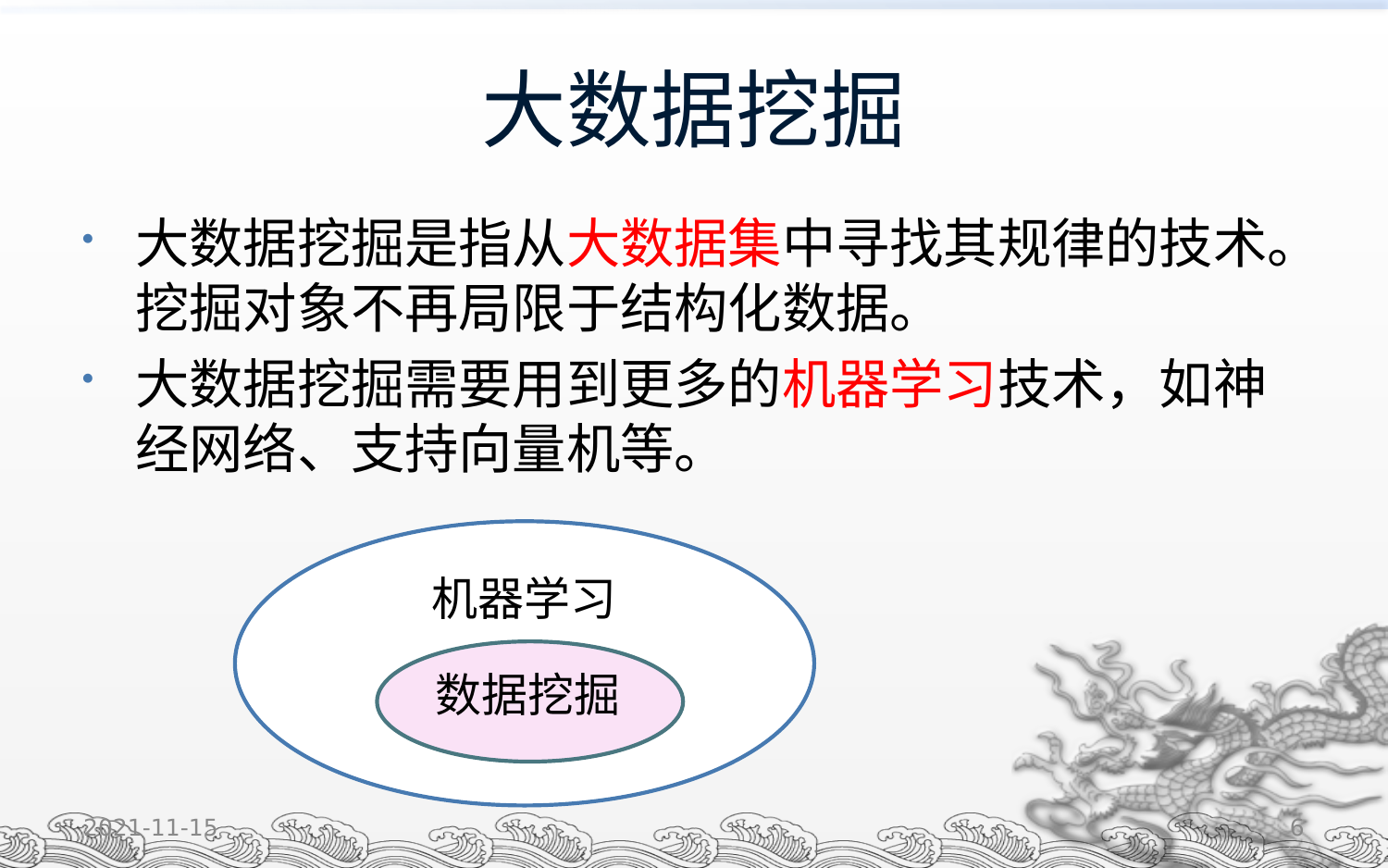

# 大数据挖掘
大数据挖掘是指从大数据集中寻找其规律的技术。挖掘对象不再局限于结构化数据。
大数据挖掘需要用到更多的机器学习技术，如神经网络、支持向量机等。
机器学习
数据挖掘
2021-11-15
6